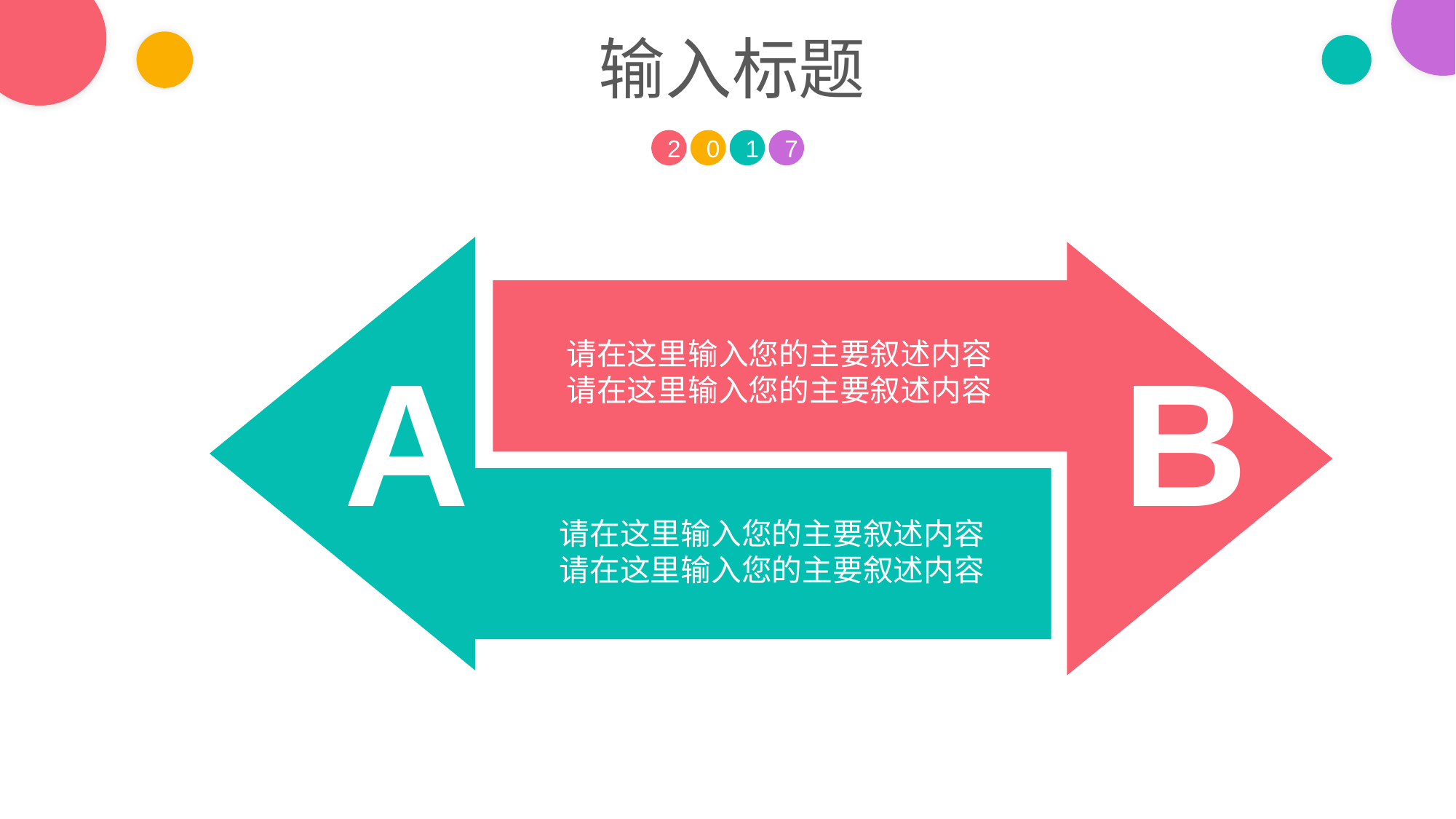

输入标题

2
0
1
7

  A

  B

请在这里输入您的主要叙述内容
请在这里输入您的主要叙述内容

请在这里输入您的主要叙述内容
请在这里输入您的主要叙述内容